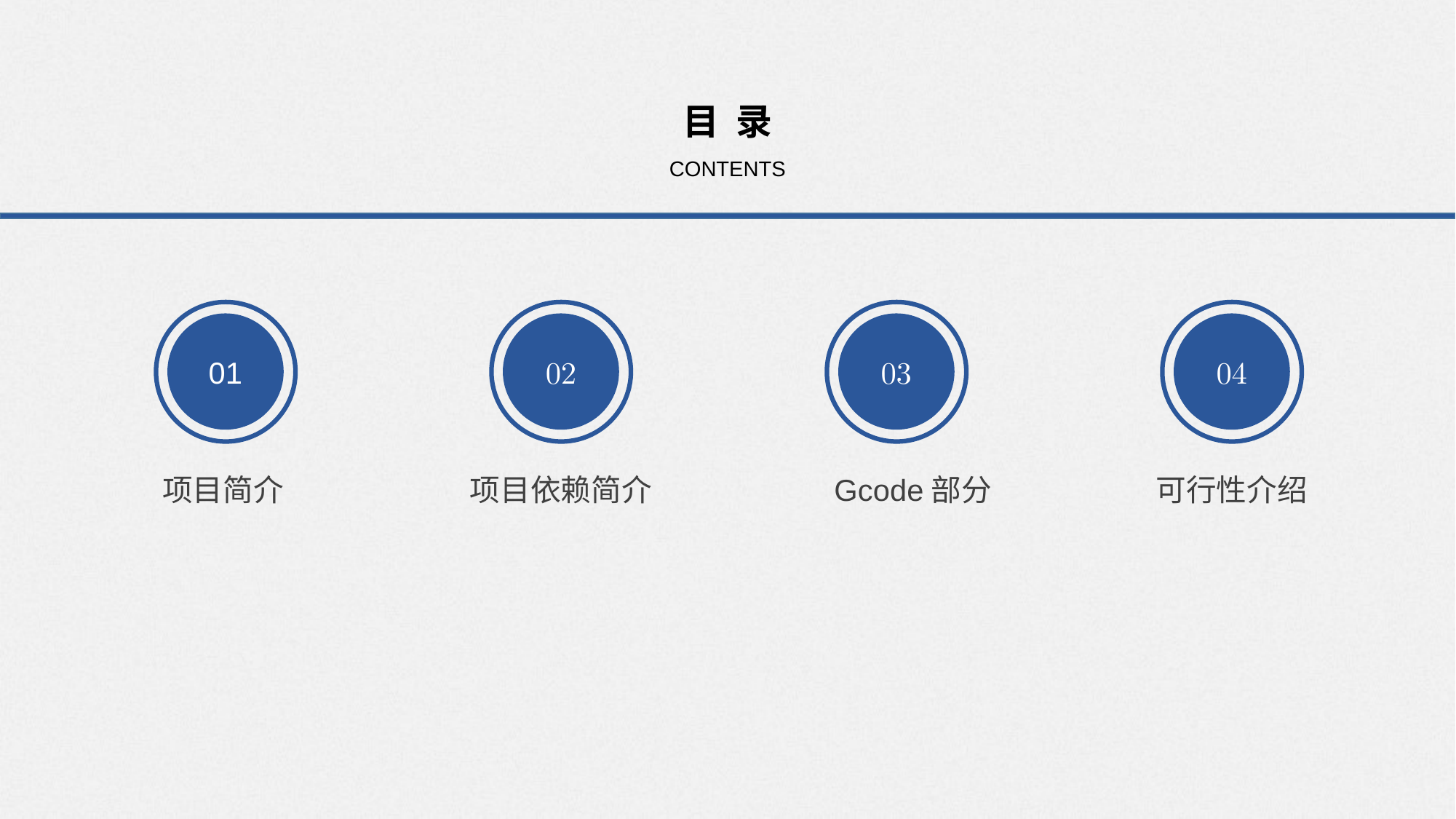

目  录
CONTENTS

01

02

03

04
项目简介
项目依赖简介
Gcode部分
可行性介绍